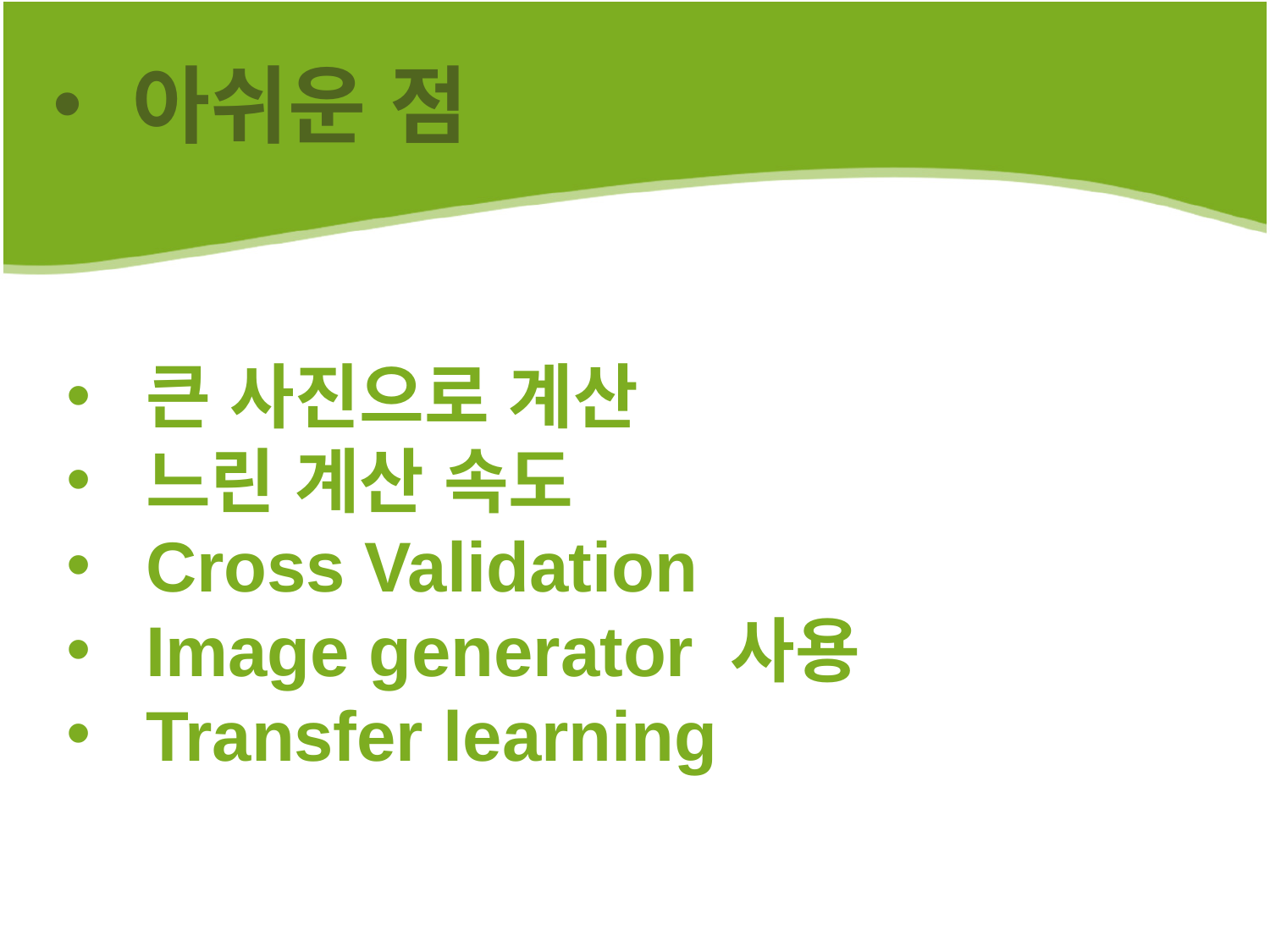

아쉬운 점
큰 사진으로 계산
느린 계산 속도
Cross Validation
Image generator 사용
Transfer learning
자료
현상